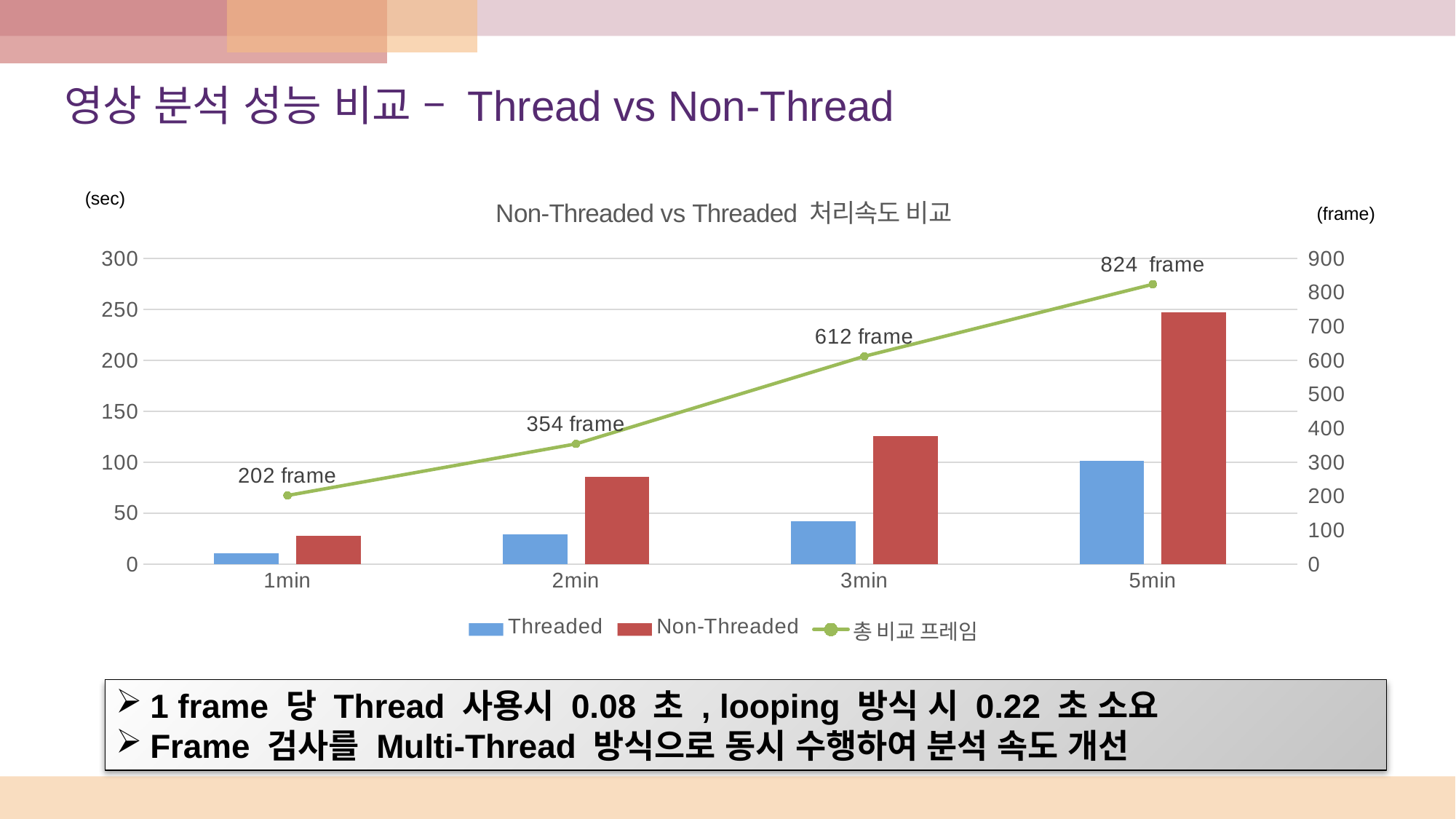

# 영상 분석 성능 비교 – Thread vs Non-Thread

### Chart: Non-Threaded vs Threaded 처리속도 비교

| Category | Threaded | Non-Threaded | 총 비교 프레임 |
|---|---|---|---|
| 1min | 11.0 | 28.0 | 202.0 |
| 2min | 29.0 | 86.0 | 354.0 |
| 3min | 42.0 | 126.0 | 612.0 |
| 5min | 101.0 | 247.0 | 824.0 |
(sec)
(frame)
1 frame 당 Thread 사용시 0.08 초 , looping 방식 시 0.22 초 소요
Frame 검사를 Multi-Thread 방식으로 동시 수행하여 분석 속도 개선